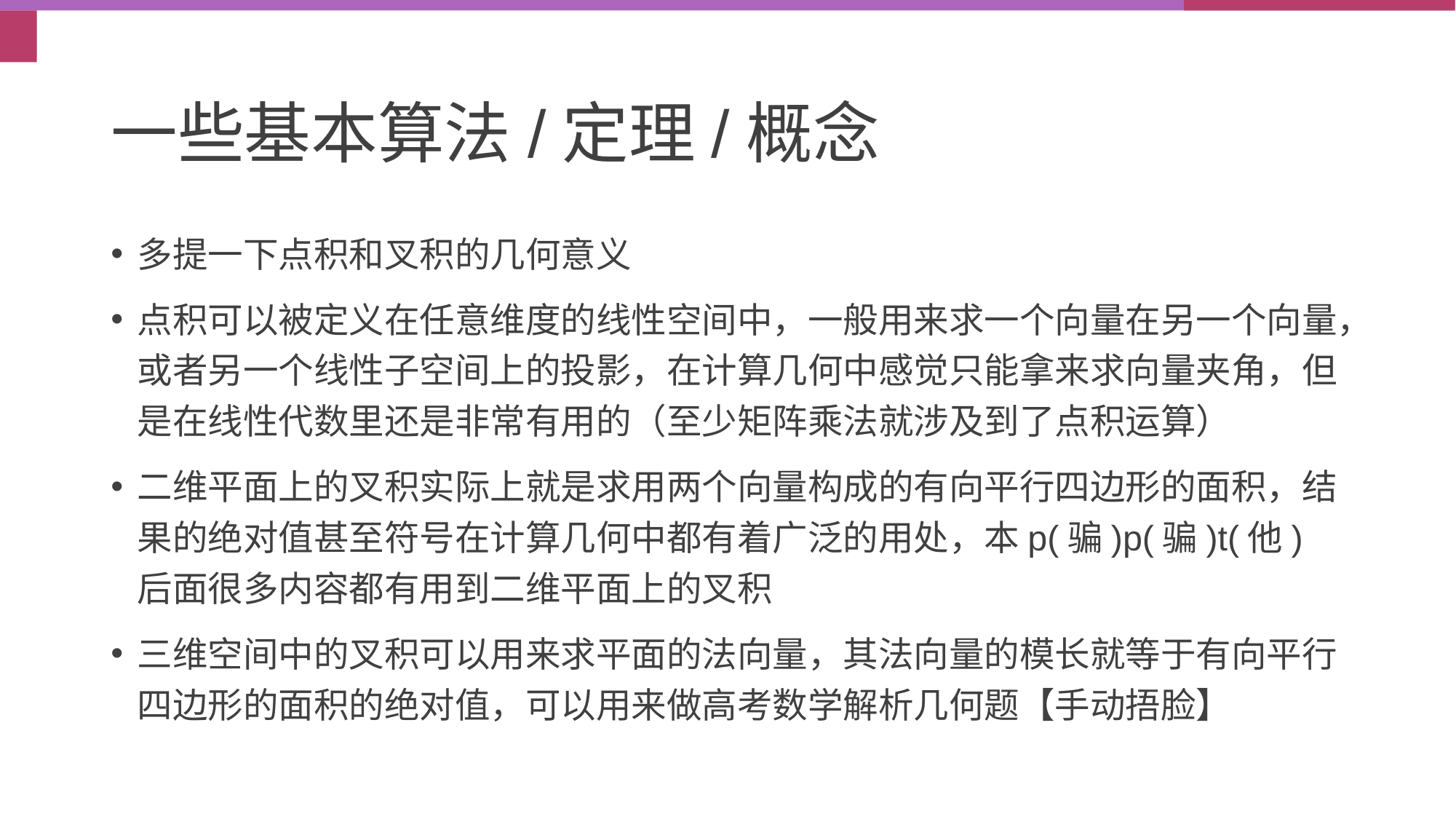

# 一些基本算法/定理/概念
多提一下点积和叉积的几何意义
点积可以被定义在任意维度的线性空间中，一般用来求一个向量在另一个向量，或者另一个线性子空间上的投影，在计算几何中感觉只能拿来求向量夹角，但是在线性代数里还是非常有用的（至少矩阵乘法就涉及到了点积运算）
二维平面上的叉积实际上就是求用两个向量构成的有向平行四边形的面积，结果的绝对值甚至符号在计算几何中都有着广泛的用处，本p(骗)p(骗)t(他)后面很多内容都有用到二维平面上的叉积
三维空间中的叉积可以用来求平面的法向量，其法向量的模长就等于有向平行四边形的面积的绝对值，可以用来做高考数学解析几何题【手动捂脸】